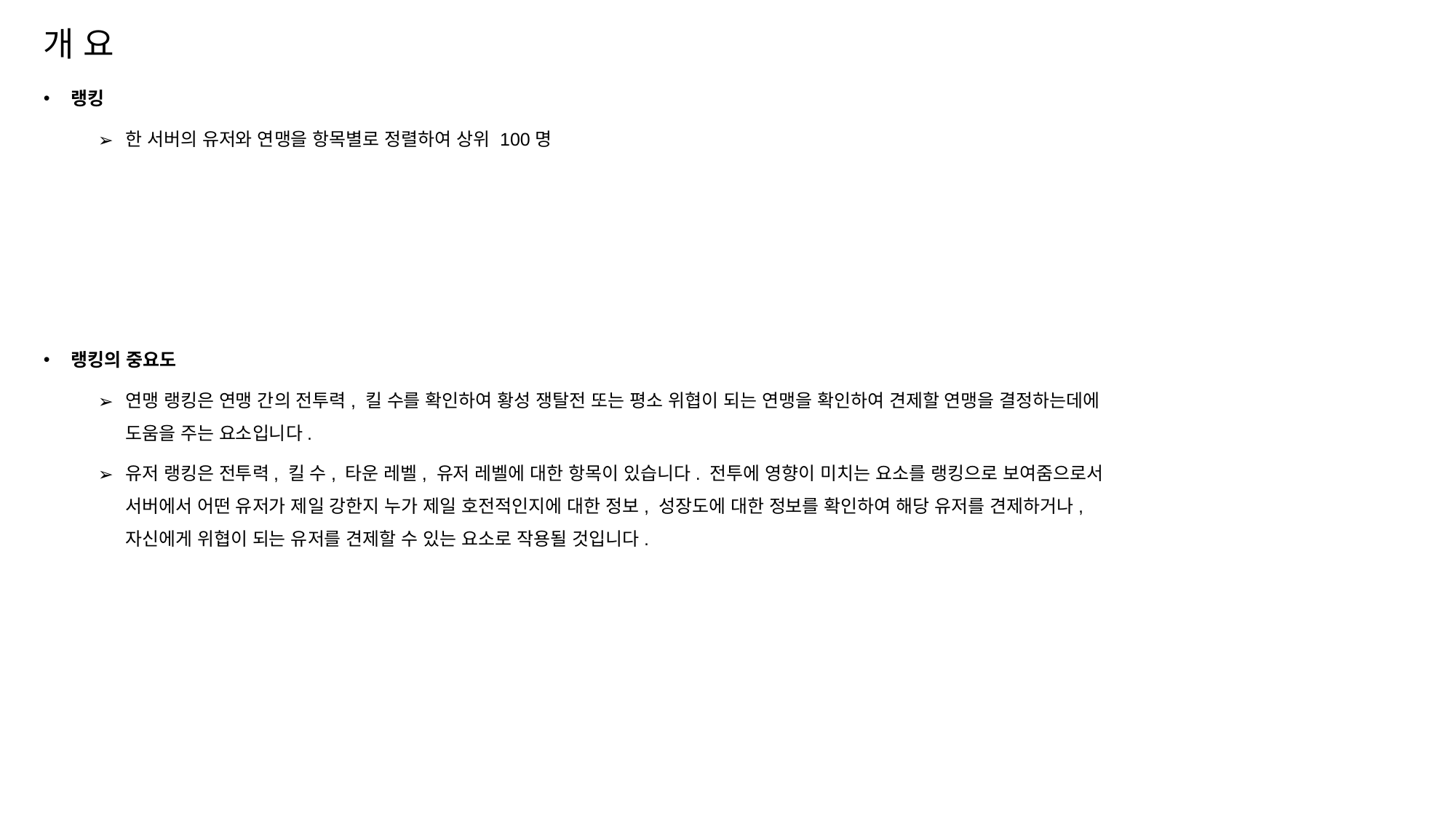

개 요
랭킹
한 서버의 유저와 연맹을 항목별로 정렬하여 상위 100명
랭킹의 중요도
연맹 랭킹은 연맹 간의 전투력, 킬 수를 확인하여 황성 쟁탈전 또는 평소 위협이 되는 연맹을 확인하여 견제할 연맹을 결정하는데에
도움을 주는 요소입니다.
유저 랭킹은 전투력, 킬 수, 타운 레벨, 유저 레벨에 대한 항목이 있습니다. 전투에 영향이 미치는 요소를 랭킹으로 보여줌으로서
서버에서 어떤 유저가 제일 강한지 누가 제일 호전적인지에 대한 정보, 성장도에 대한 정보를 확인하여 해당 유저를 견제하거나,
자신에게 위협이 되는 유저를 견제할 수 있는 요소로 작용될 것입니다.